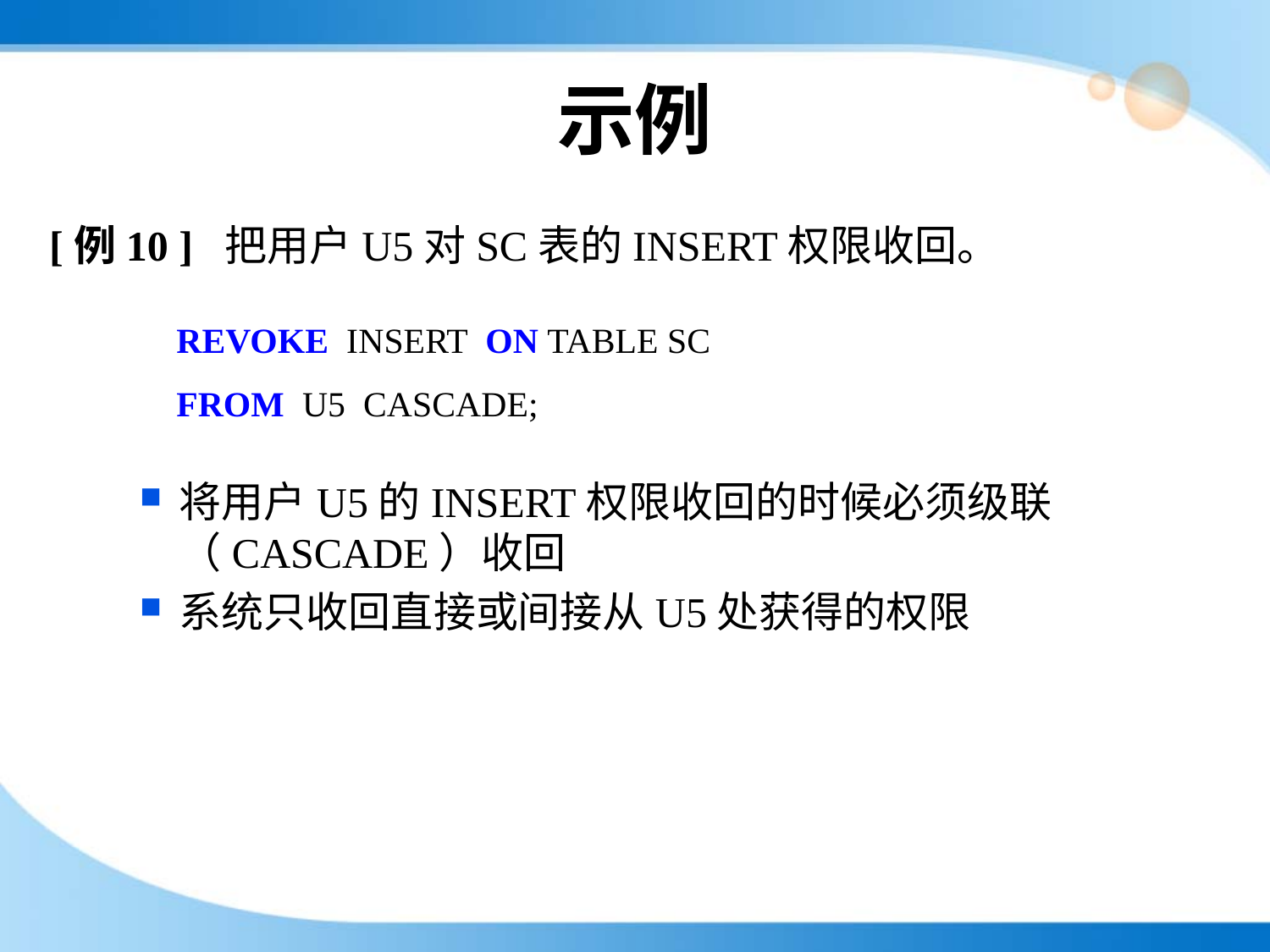

# 示例
[例10 ]  把用户U5对SC表的INSERT权限收回。
REVOKE  INSERT  ON TABLE SC
FROM  U5  CASCADE;
将用户U5的INSERT权限收回的时候必须级联（CASCADE）收回
系统只收回直接或间接从U5处获得的权限